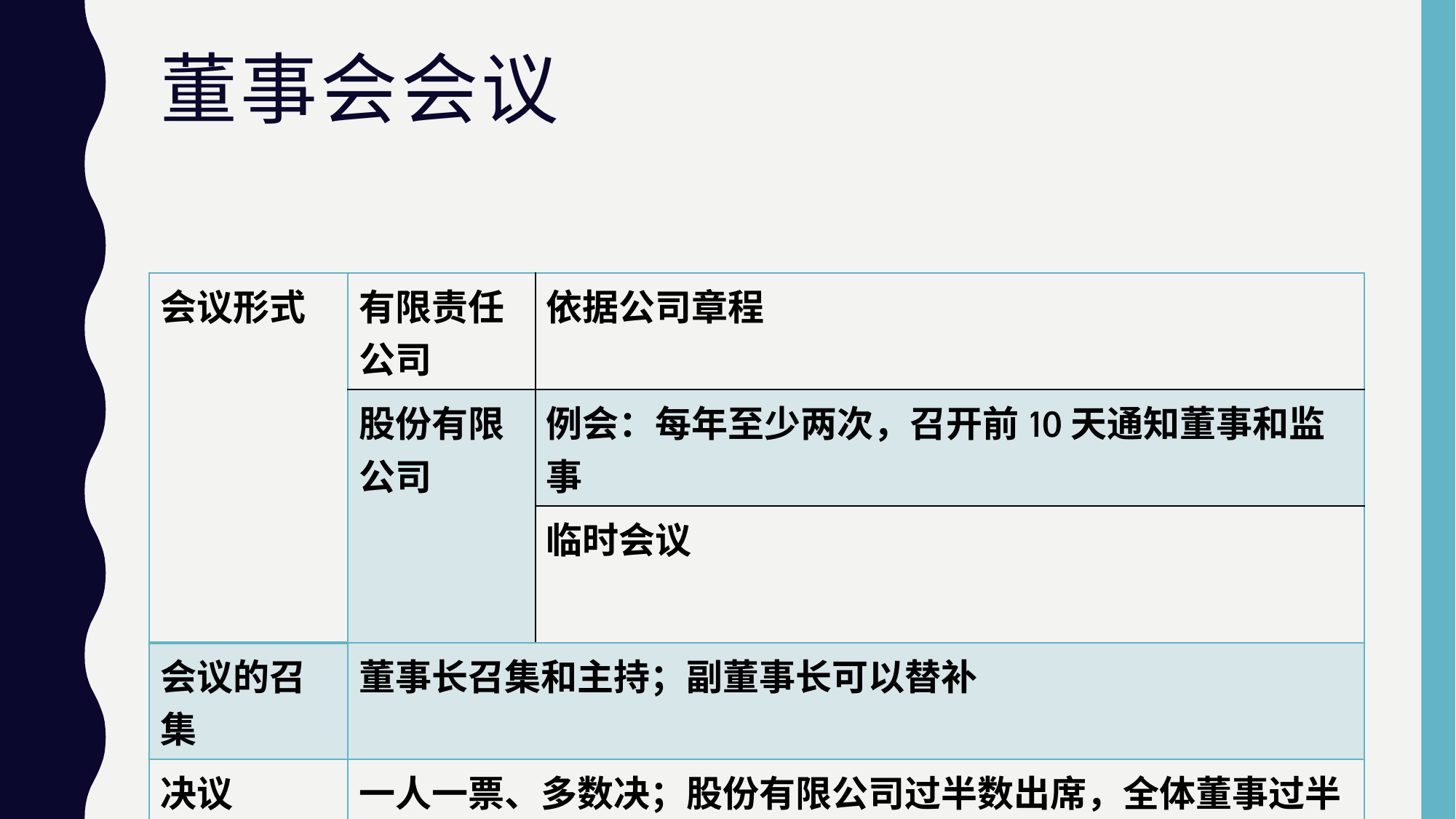

# 董事会会议
| 会议形式 | 有限责任公司 | 依据公司章程 |
| --- | --- | --- |
|  | 股份有限公司 | 例会：每年至少两次，召开前10天通知董事和监事 |
|  |  | 临时会议 |
| 会议的召集 | 董事长召集和主持；副董事长可以替补 |  |
| 决议 | 一人一票、多数决；股份有限公司过半数出席，全体董事过半数同意通过决议； 上市公司的关联董事 |  |